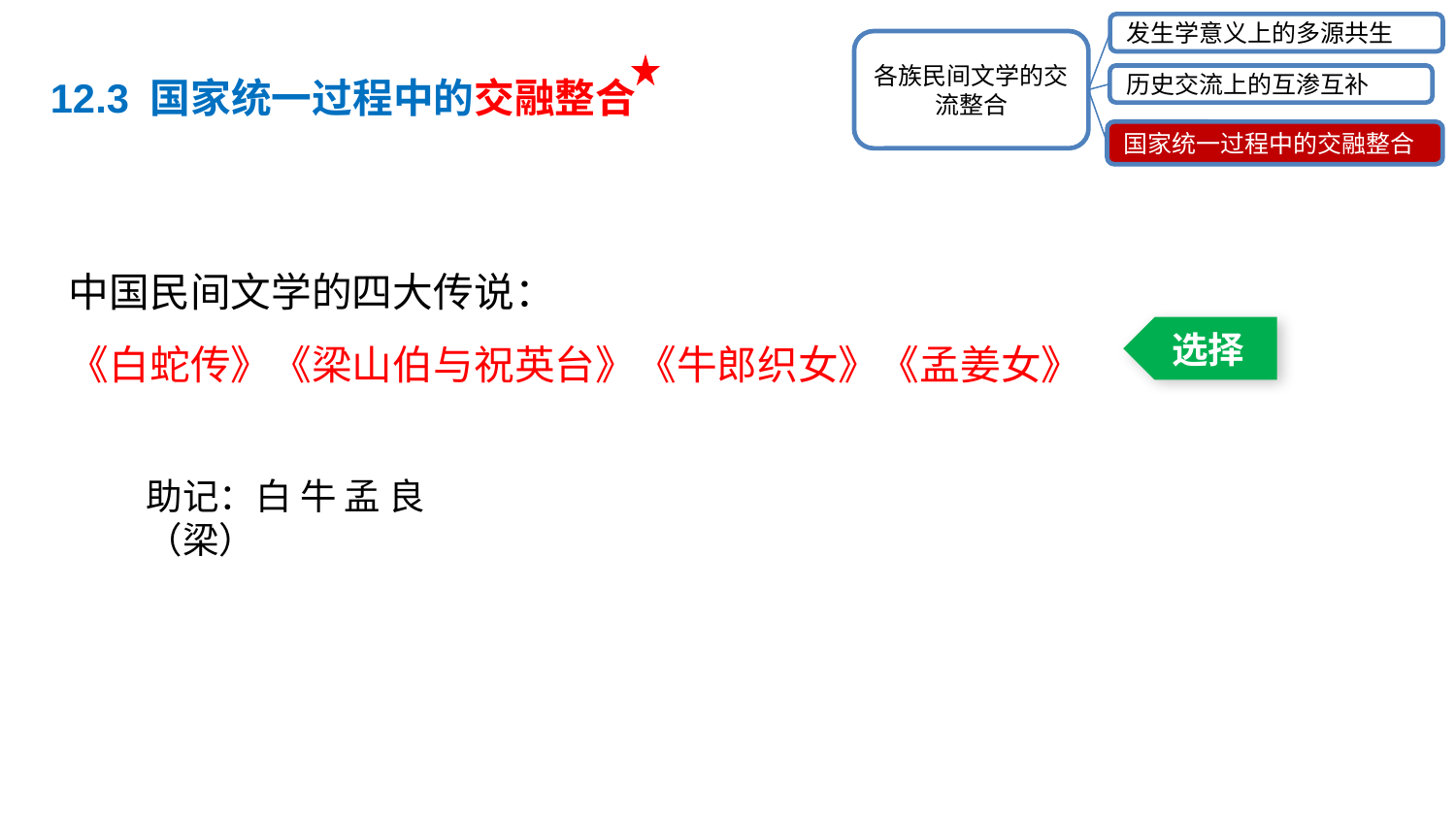

发生学意义上的多源共生
各族民间文学的交流整合
历史交流上的互渗互补
国家统一过程中的交融整合
12.3 国家统一过程中的交融整合

中国民间文学的四大传说：
《白蛇传》《梁山伯与祝英台》《牛郎织女》《孟姜女》
选择
助记：白 牛 孟 良（梁）